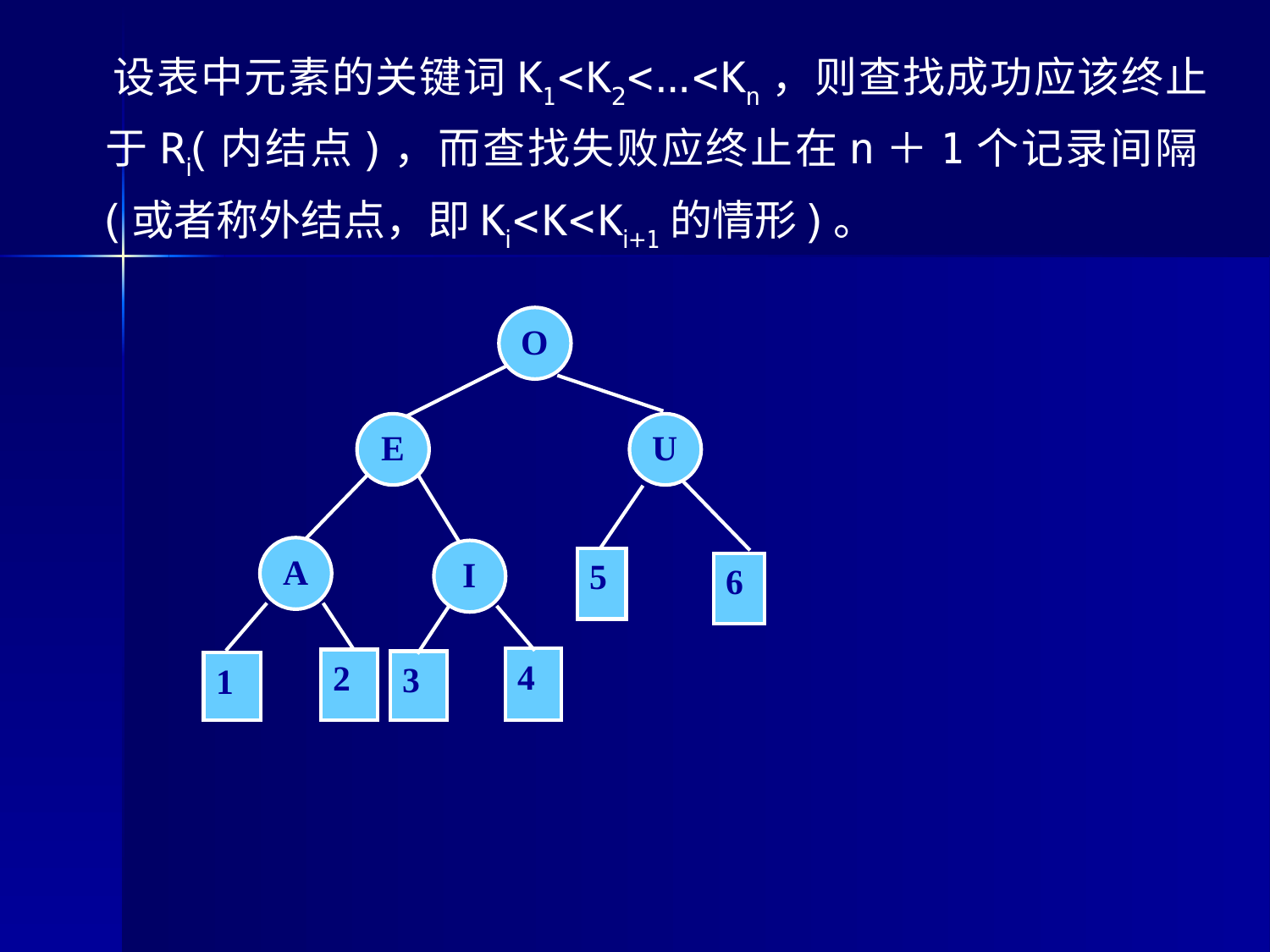

设表中元素的关键词K1<K2<…<Kn，则查找成功应该终止于Ri(内结点)，而查找失败应终止在n＋1个记录间隔(或者称外结点，即Ki<K<Ki+1的情形)。
O

E
U

A
I
5
6

4
2
3
1